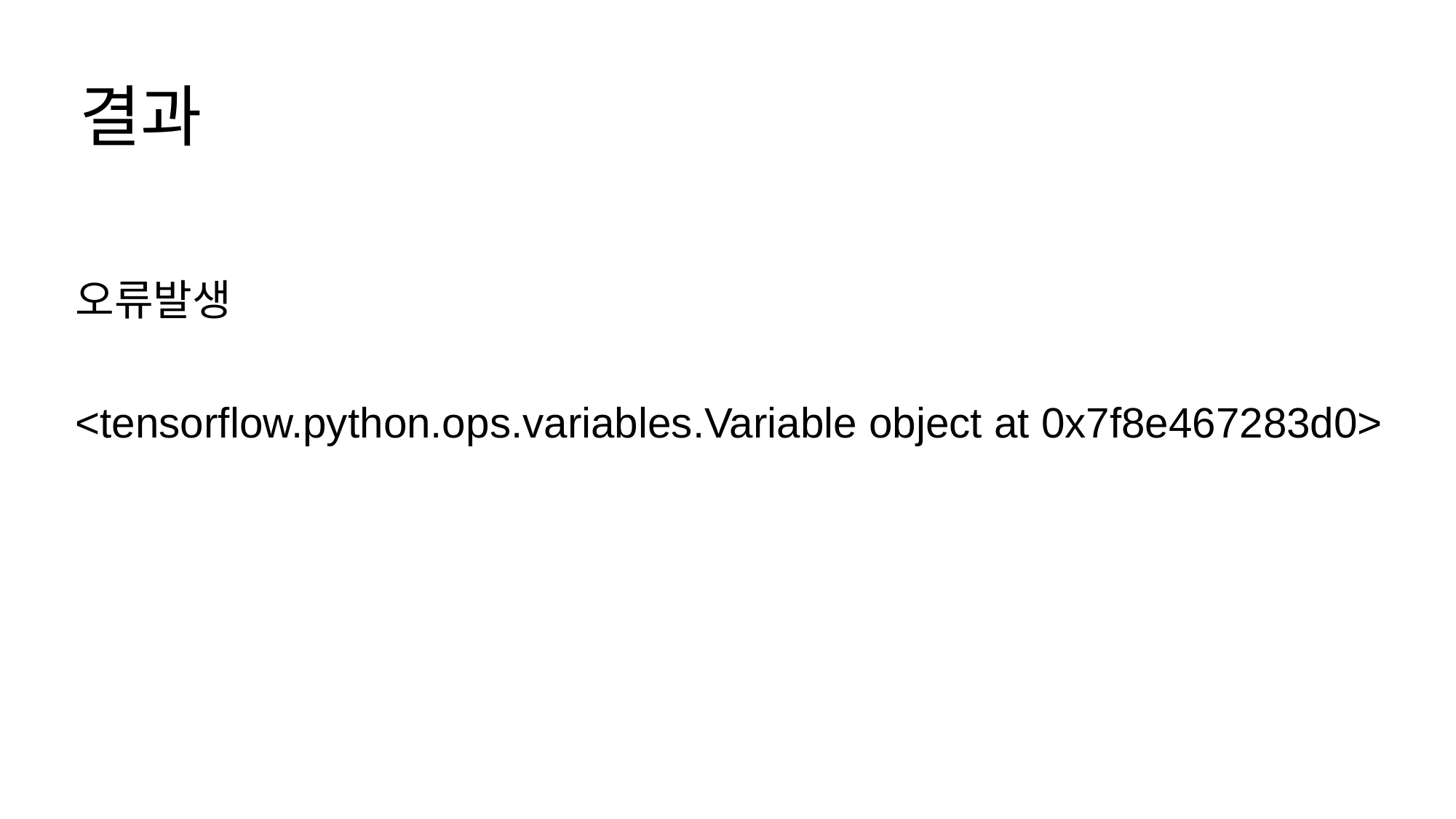

# 결과

오류발생

<tensorflow.python.ops.variables.Variable object at 0x7f8e467283d0>